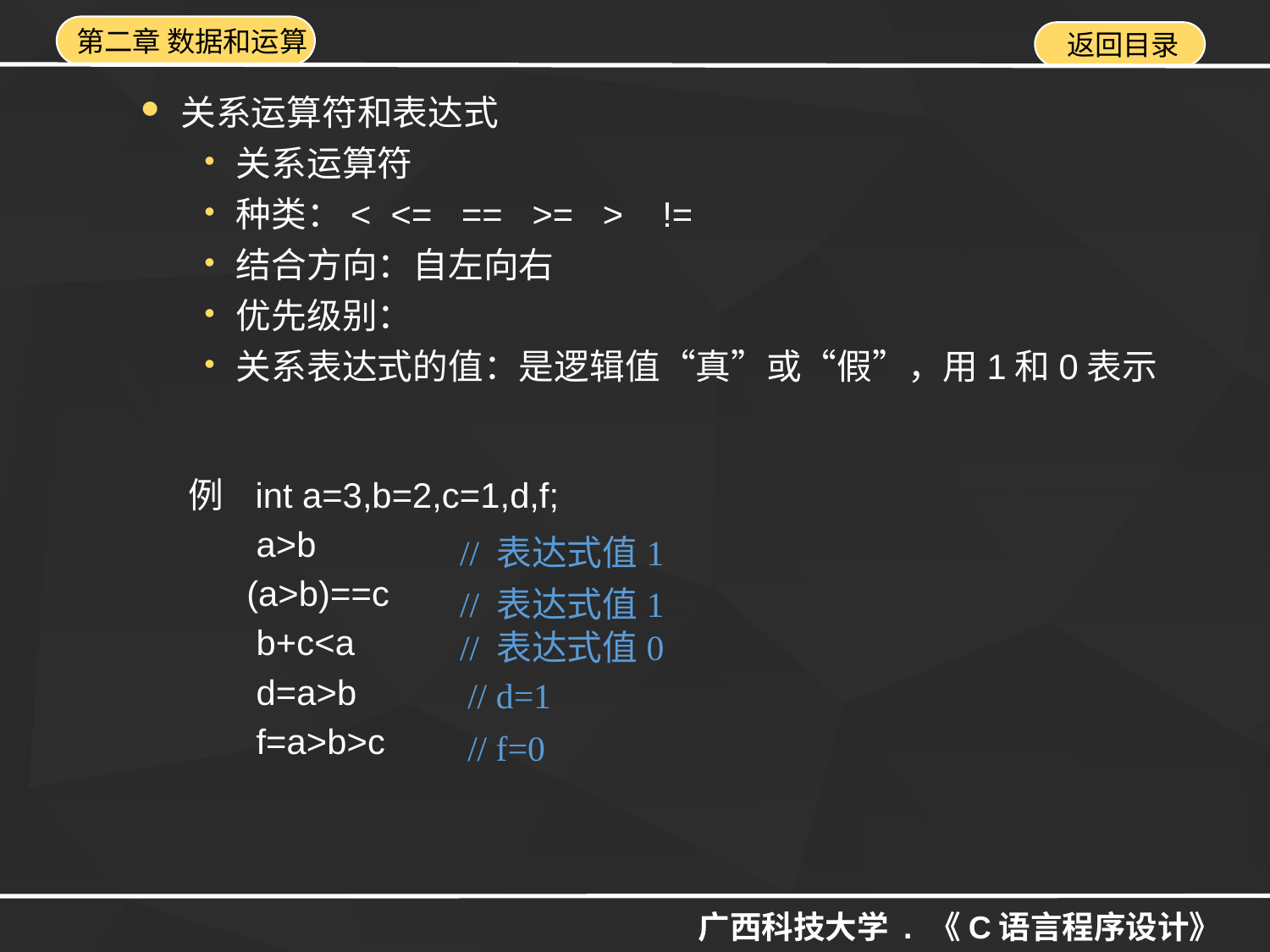

关系运算符和表达式
关系运算符
种类：<  <=   ==   >=   >    !=
结合方向：自左向右
优先级别：
关系表达式的值：是逻辑值“真”或“假”，用1和0表示
例   int a=3,b=2,c=1,d,f;
       a>b
      (a>b)==c
       b+c<a
       d=a>b
       f=a>b>c
// 表达式值1
// 表达式值1
// 表达式值0
// d=1
// f=0